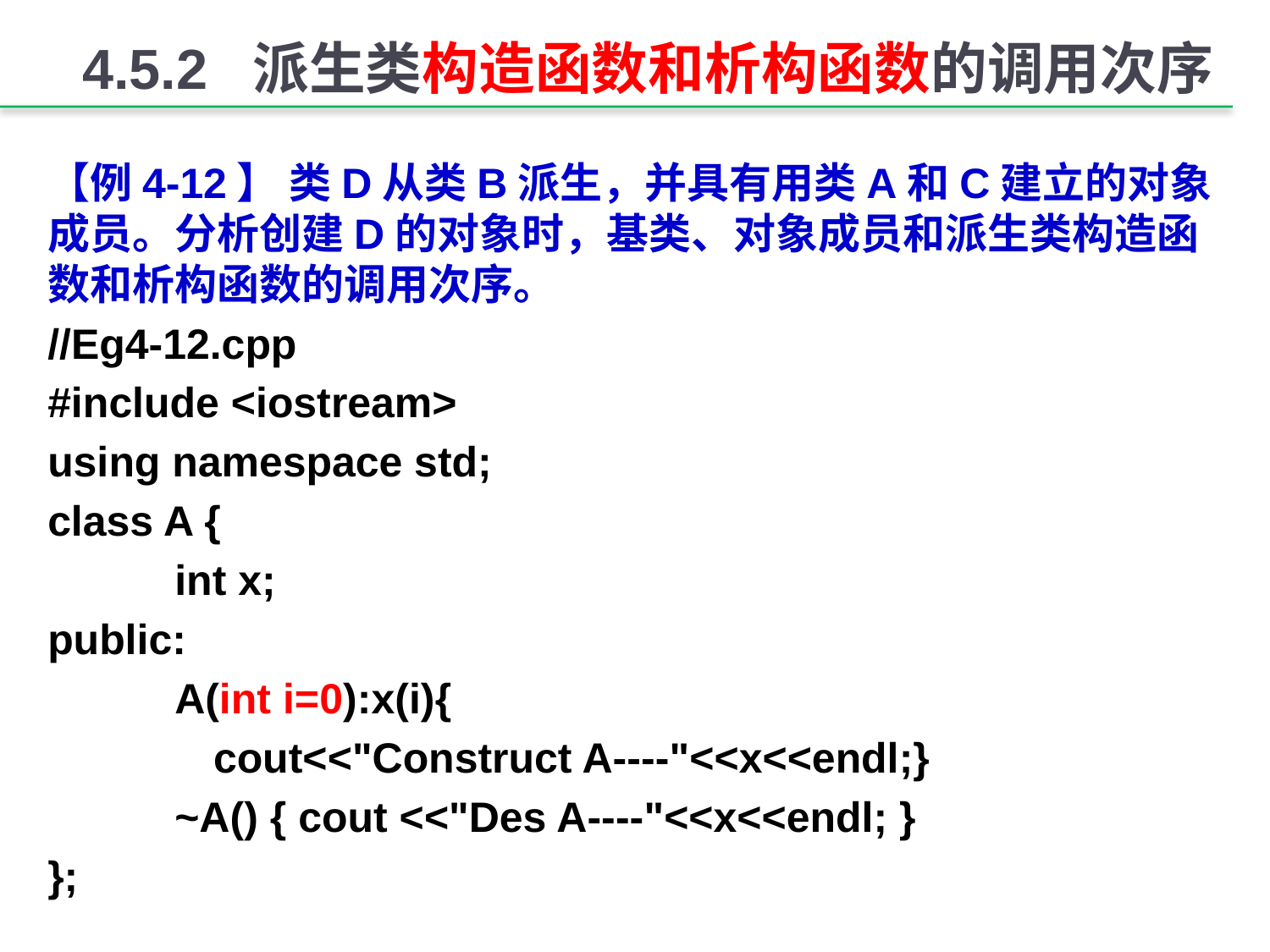

# 4.5.2  派生类构造函数和析构函数的调用次序
【例4-12】 类D从类B派生，并具有用类A和C建立的对象成员。分析创建D的对象时，基类、对象成员和派生类构造函数和析构函数的调用次序。
//Eg4-12.cpp
#include <iostream>
using namespace std;
class A {
	int x;
public:
	A(int i=0):x(i){
              cout<<"Construct A----"<<x<<endl;}
	~A() { cout <<"Des A----"<<x<<endl; }
};